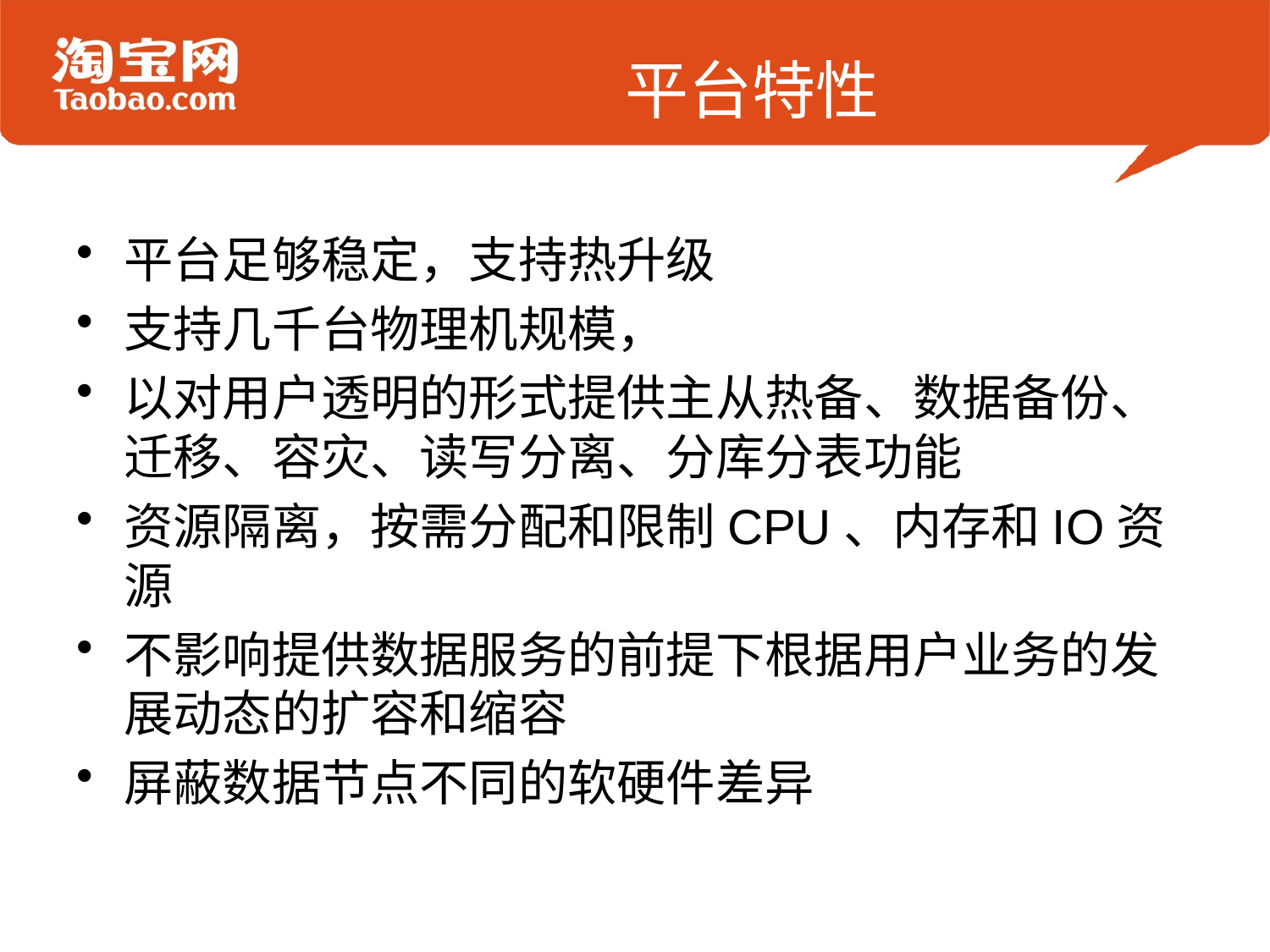

# 平台特性
平台足够稳定，支持热升级
支持几千台物理机规模，
以对用户透明的形式提供主从热备、数据备份、迁移、容灾、读写分离、分库分表功能
资源隔离，按需分配和限制CPU、内存和IO资源
不影响提供数据服务的前提下根据用户业务的发展动态的扩容和缩容
屏蔽数据节点不同的软硬件差异